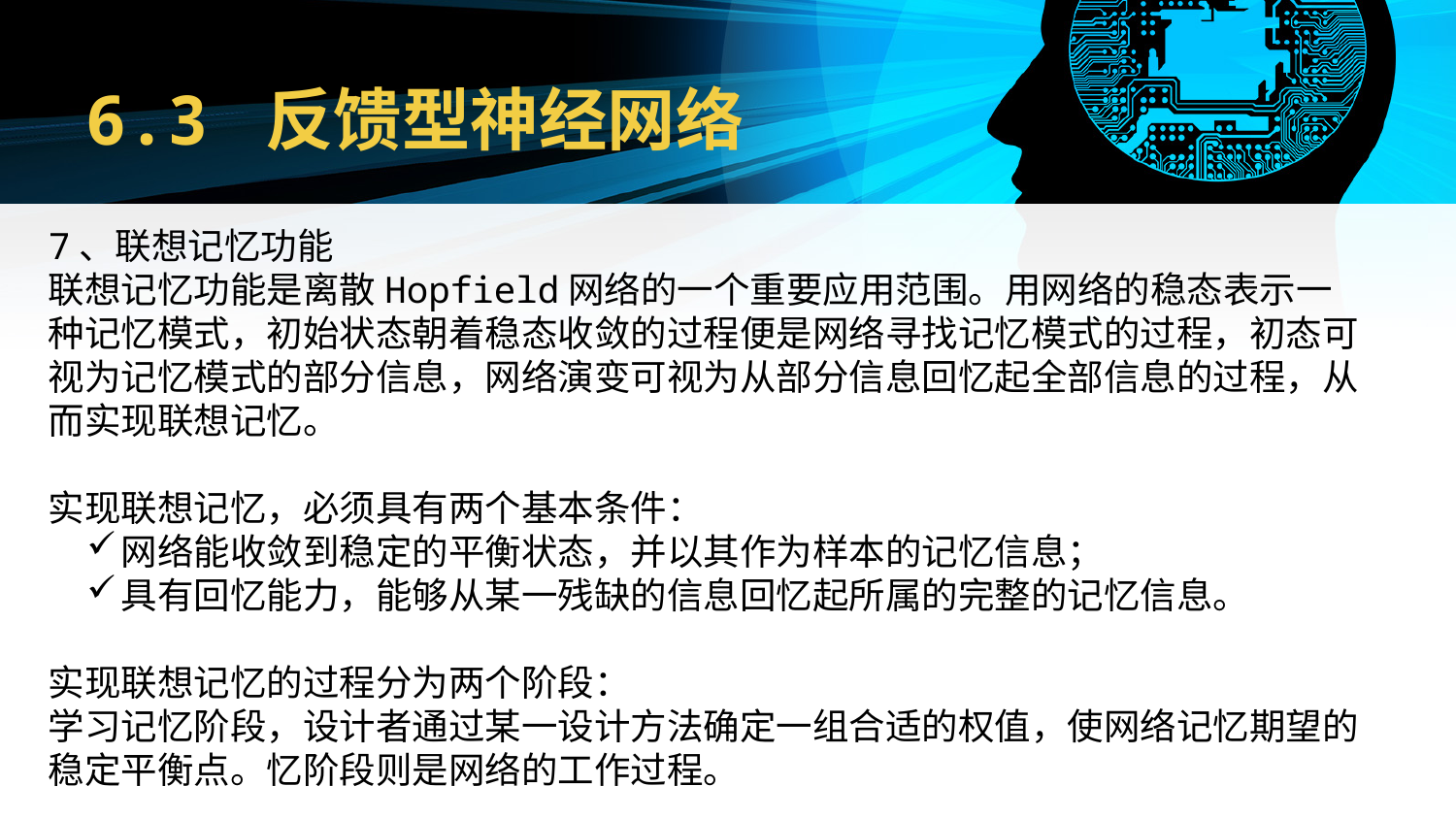

# 6.3 反馈型神经网络
7、联想记忆功能
联想记忆功能是离散Hopfield网络的一个重要应用范围。用网络的稳态表示一种记忆模式，初始状态朝着稳态收敛的过程便是网络寻找记忆模式的过程，初态可视为记忆模式的部分信息，网络演变可视为从部分信息回忆起全部信息的过程，从而实现联想记忆。

实现联想记忆，必须具有两个基本条件：
网络能收敛到稳定的平衡状态，并以其作为样本的记忆信息；
具有回忆能力，能够从某一残缺的信息回忆起所属的完整的记忆信息。

实现联想记忆的过程分为两个阶段：
学习记忆阶段，设计者通过某一设计方法确定一组合适的权值，使网络记忆期望的稳定平衡点。忆阶段则是网络的工作过程。